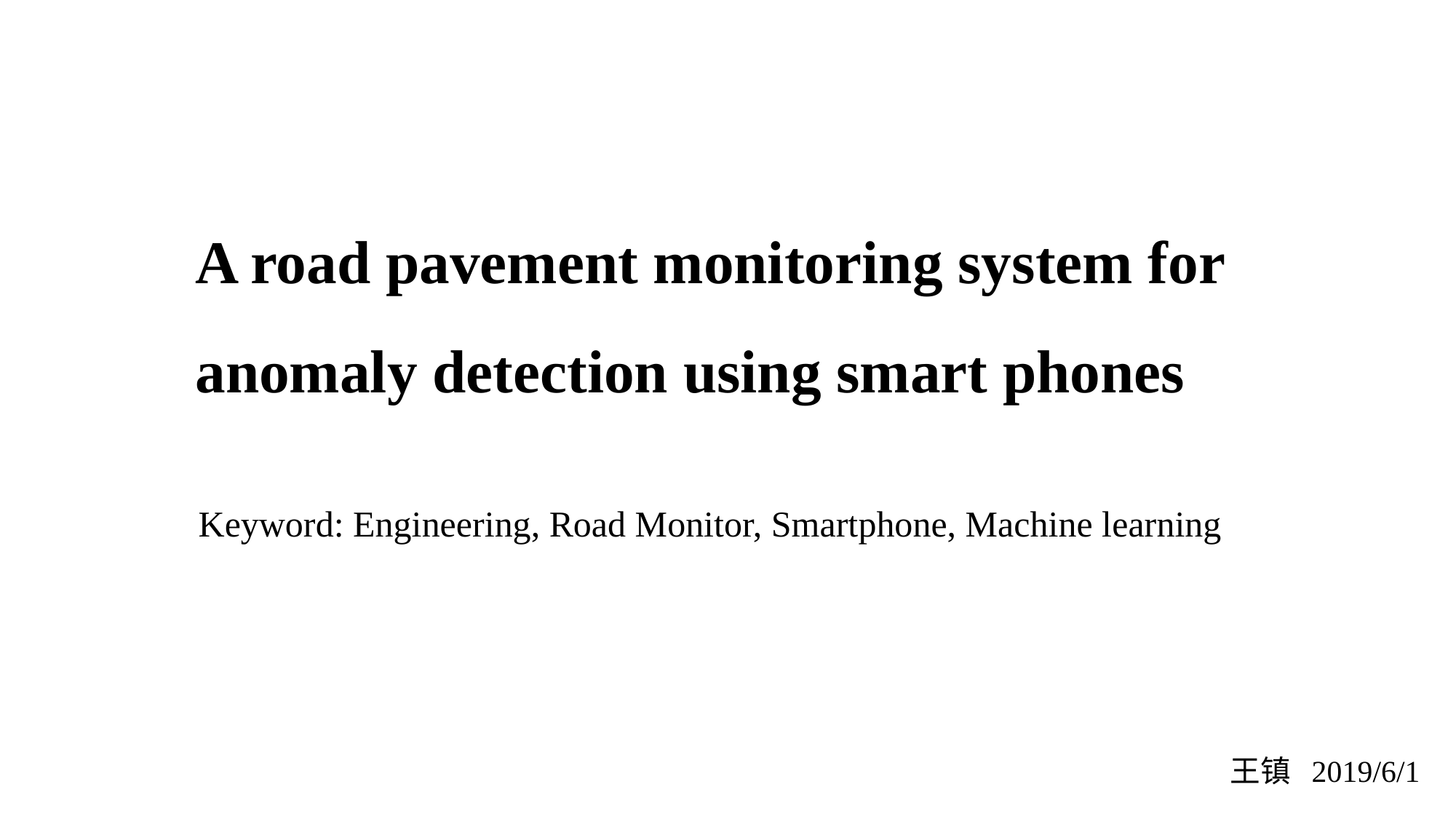

A road pavement monitoring system for      anomaly detection using smart phones
Keyword: Engineering, Road Monitor, Smartphone, Machine learning
王镇  2019/6/1